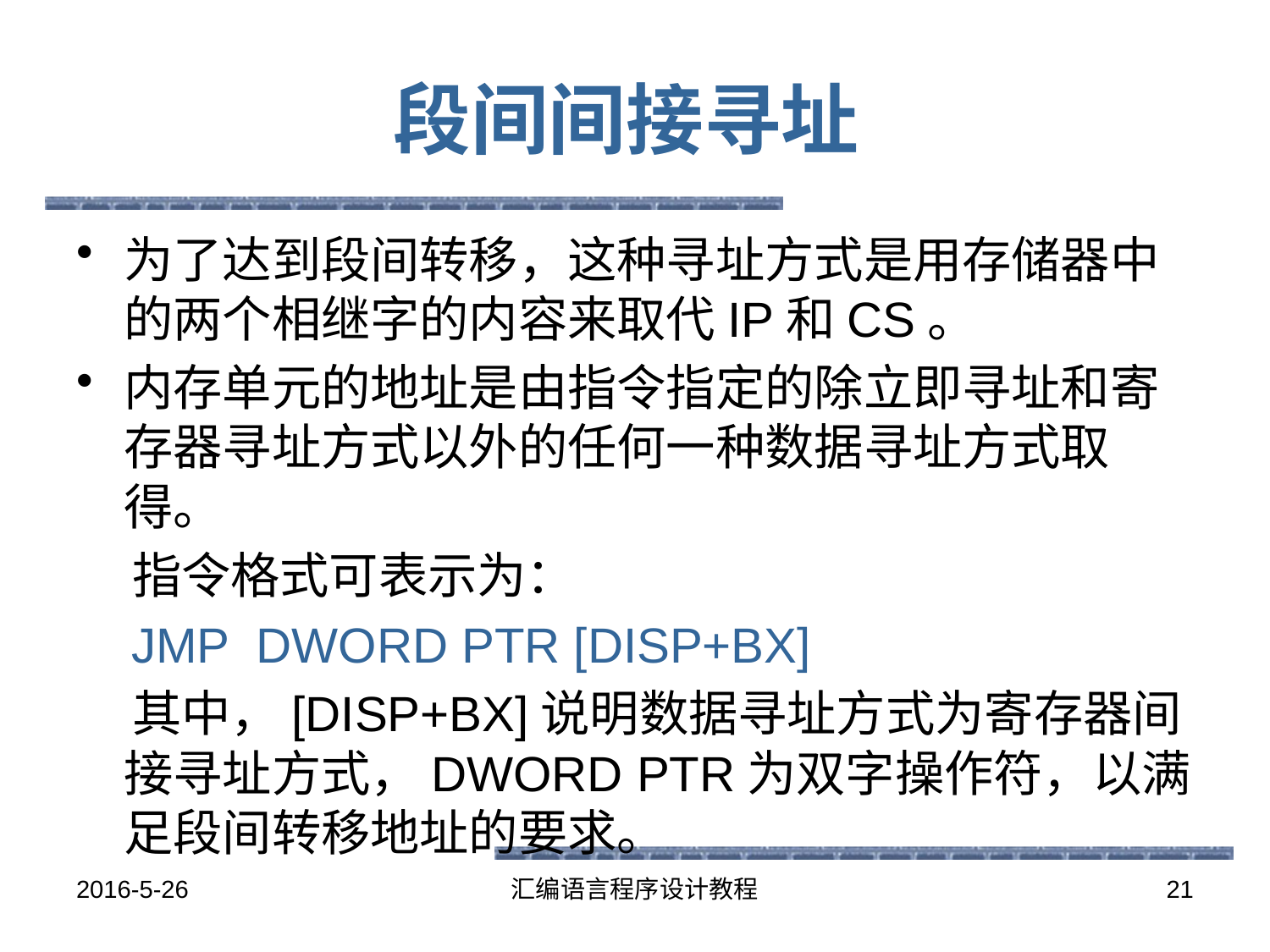

# 段间间接寻址
为了达到段间转移，这种寻址方式是用存储器中的两个相继字的内容来取代IP和CS。
内存单元的地址是由指令指定的除立即寻址和寄存器寻址方式以外的任何一种数据寻址方式取得。
    指令格式可表示为：
    JMP  DWORD PTR [DISP+BX]
    其中，[DISP+BX]说明数据寻址方式为寄存器间接寻址方式，DWORD PTR为双字操作符，以满足段间转移地址的要求。
2016-5-26
汇编语言程序设计教程
21